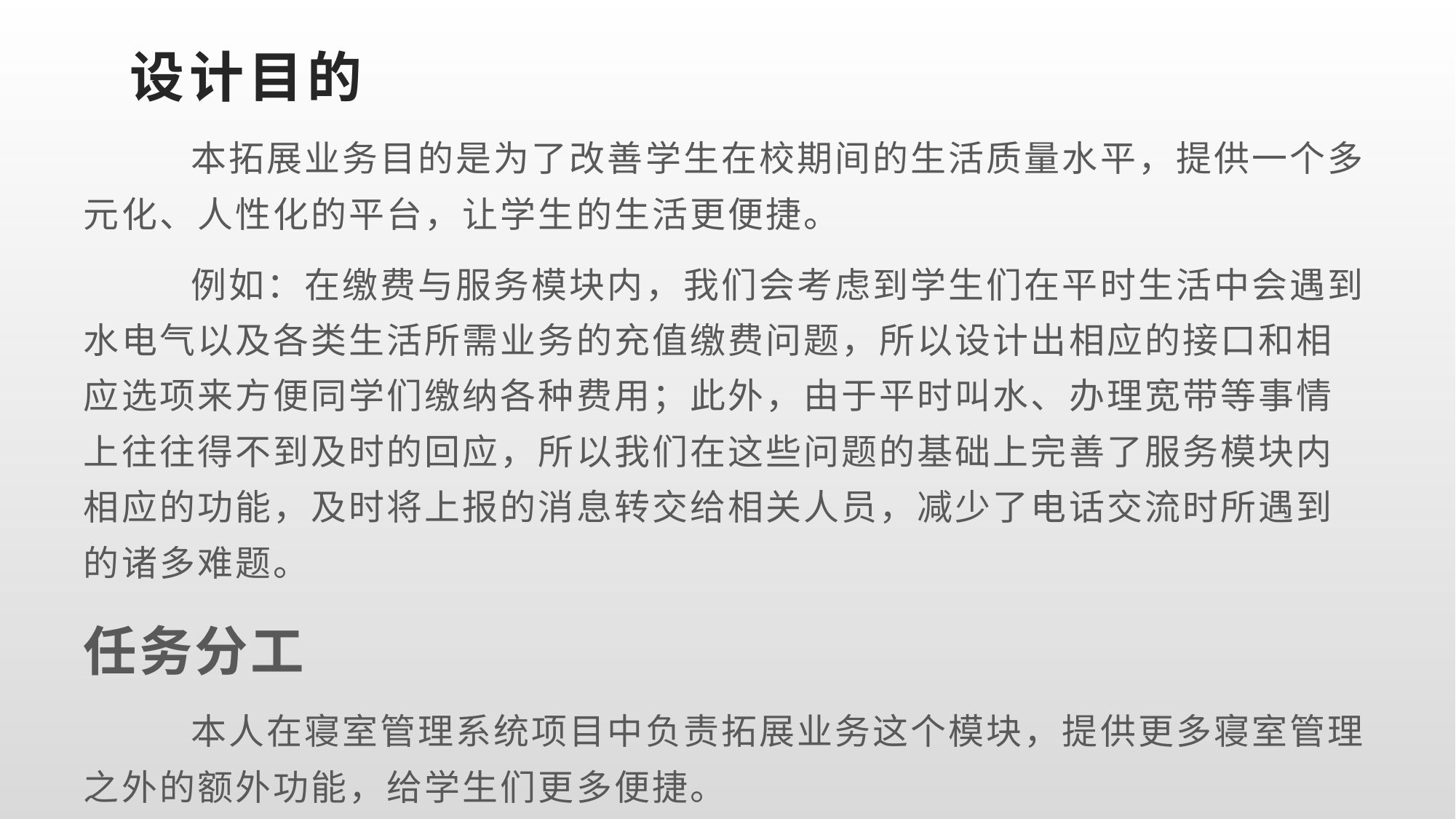

# 设计目的
	本拓展业务目的是为了改善学生在校期间的生活质量水平，提供一个多元化、人性化的平台，让学生的生活更便捷。
	例如：在缴费与服务模块内，我们会考虑到学生们在平时生活中会遇到水电气以及各类生活所需业务的充值缴费问题，所以设计出相应的接口和相应选项来方便同学们缴纳各种费用；此外，由于平时叫水、办理宽带等事情上往往得不到及时的回应，所以我们在这些问题的基础上完善了服务模块内相应的功能，及时将上报的消息转交给相关人员，减少了电话交流时所遇到的诸多难题。
任务分工
	本人在寝室管理系统项目中负责拓展业务这个模块，提供更多寝室管理之外的额外功能，给学生们更多便捷。